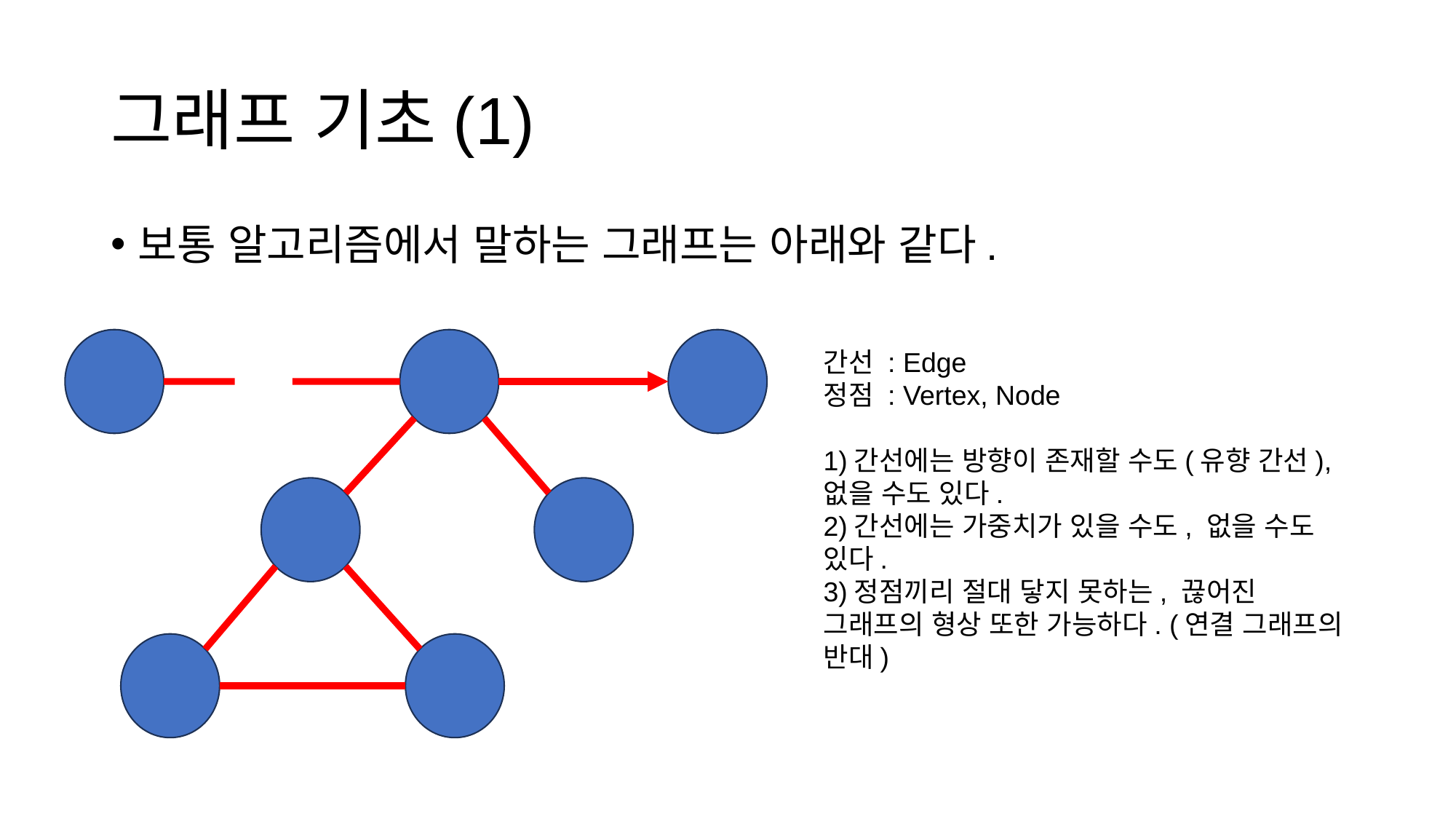

# 그래프 기초(1)
보통 알고리즘에서 말하는 그래프는 아래와 같다.

간선 : Edge
정점 : Vertex, Node

1)간선에는 방향이 존재할 수도(유향 간선), 없을 수도 있다.
2)간선에는 가중치가 있을 수도, 없을 수도 있다.
3)정점끼리 절대 닿지 못하는, 끊어진 그래프의 형상 또한 가능하다. (연결 그래프의 반대)